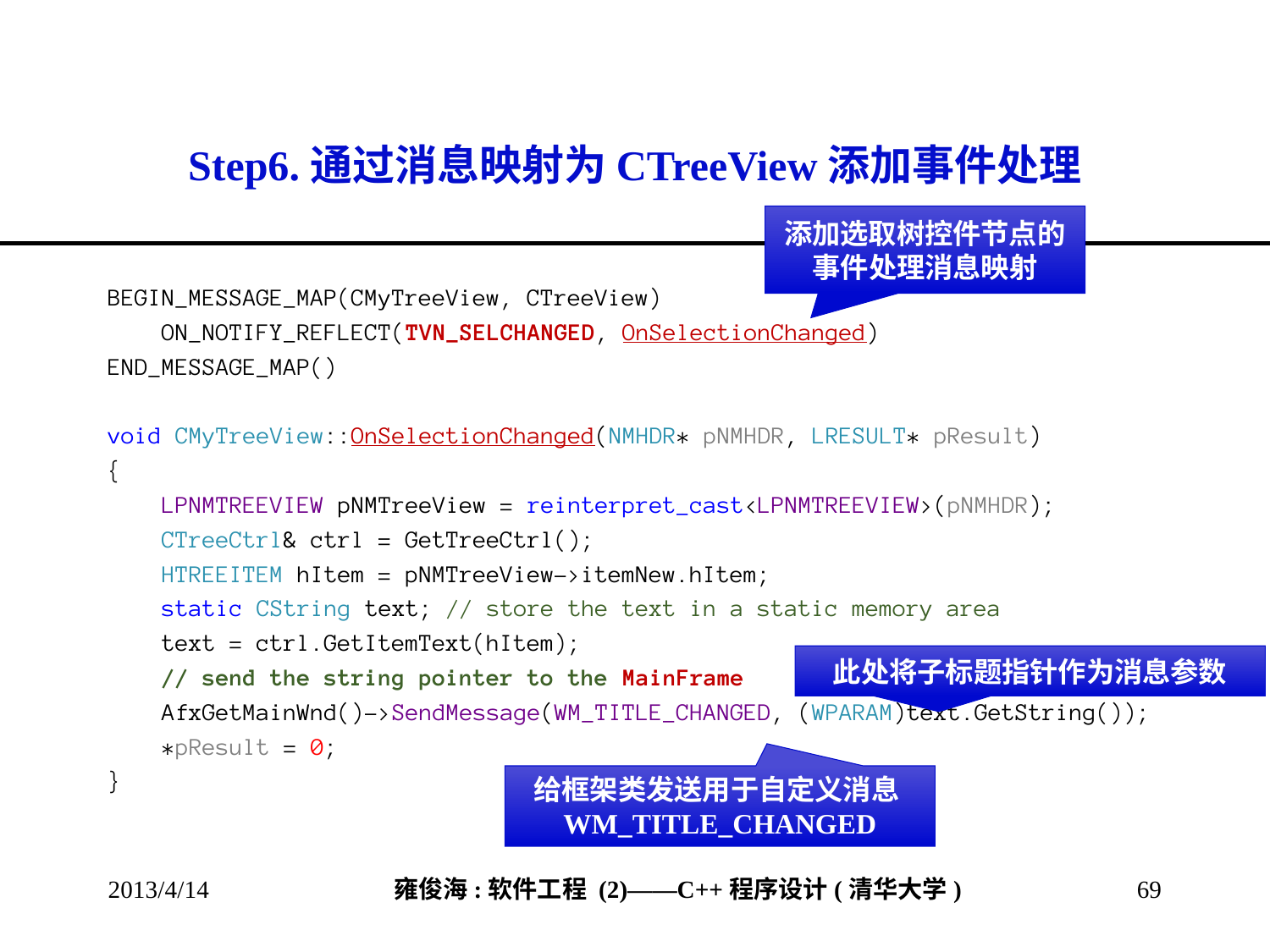

# Step6.通过消息映射为CTreeView添加事件处理
添加选取树控件节点的事件处理消息映射
BEGIN_MESSAGE_MAP(CMyTreeView, CTreeView)
    ON_NOTIFY_REFLECT(TVN_SELCHANGED, OnSelectionChanged)
END_MESSAGE_MAP()

void CMyTreeView::OnSelectionChanged(NMHDR* pNMHDR, LRESULT* pResult)
{
    LPNMTREEVIEW pNMTreeView = reinterpret_cast<LPNMTREEVIEW>(pNMHDR);
    CTreeCtrl& ctrl = GetTreeCtrl();
    HTREEITEM hItem = pNMTreeView->itemNew.hItem;
    static CString text; // store the text in a static memory area
    text = ctrl.GetItemText(hItem);
    // send the string pointer to the MainFrame
    AfxGetMainWnd()->SendMessage(WM_TITLE_CHANGED, (WPARAM)text.GetString());
    *pResult = 0;
}
此处将子标题指针作为消息参数
给框架类发送用于自定义消息WM_TITLE_CHANGED
2013/4/14
69